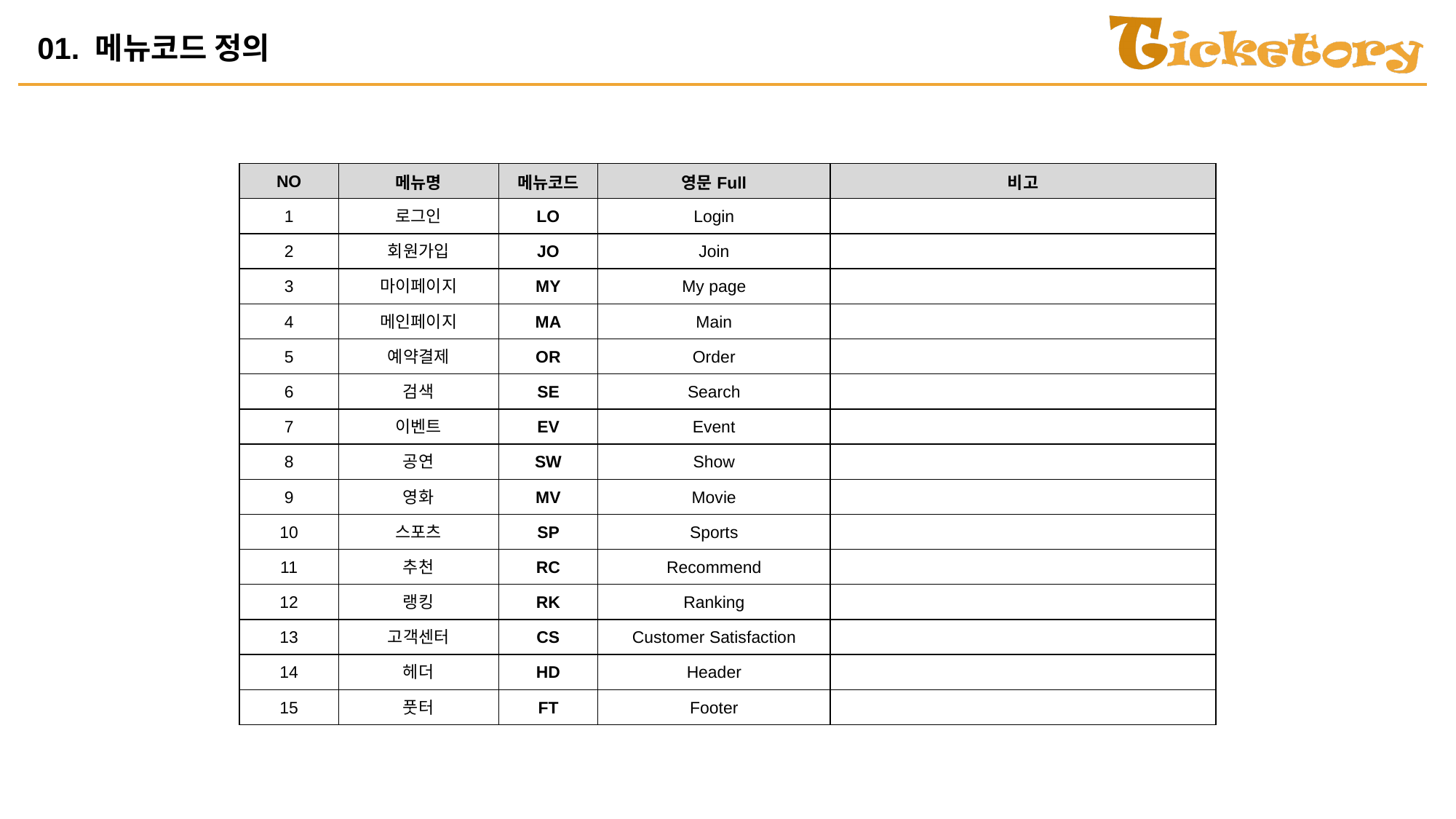

# 01. 메뉴코드 정의
| NO | 메뉴명 | 메뉴코드 | 영문Full | 비고 |
| --- | --- | --- | --- | --- |
| 1 | 로그인 | LO | Login |  |
| 2 | 회원가입 | JO | Join |  |
| 3 | 마이페이지 | MY | My page |  |
| 4 | 메인페이지 | MA | Main |  |
| 5 | 예약결제 | OR | Order |  |
| 6 | 검색 | SE | Search |  |
| 7 | 이벤트 | EV | Event |  |
| 8 | 공연 | SW | Show |  |
| 9 | 영화 | MV | Movie |  |
| 10 | 스포츠 | SP | Sports |  |
| 11 | 추천 | RC | Recommend |  |
| 12 | 랭킹 | RK | Ranking |  |
| 13 | 고객센터 | CS | Customer Satisfaction |  |
| 14 | 헤더 | HD | Header |  |
| 15 | 풋터 | FT | Footer |  |